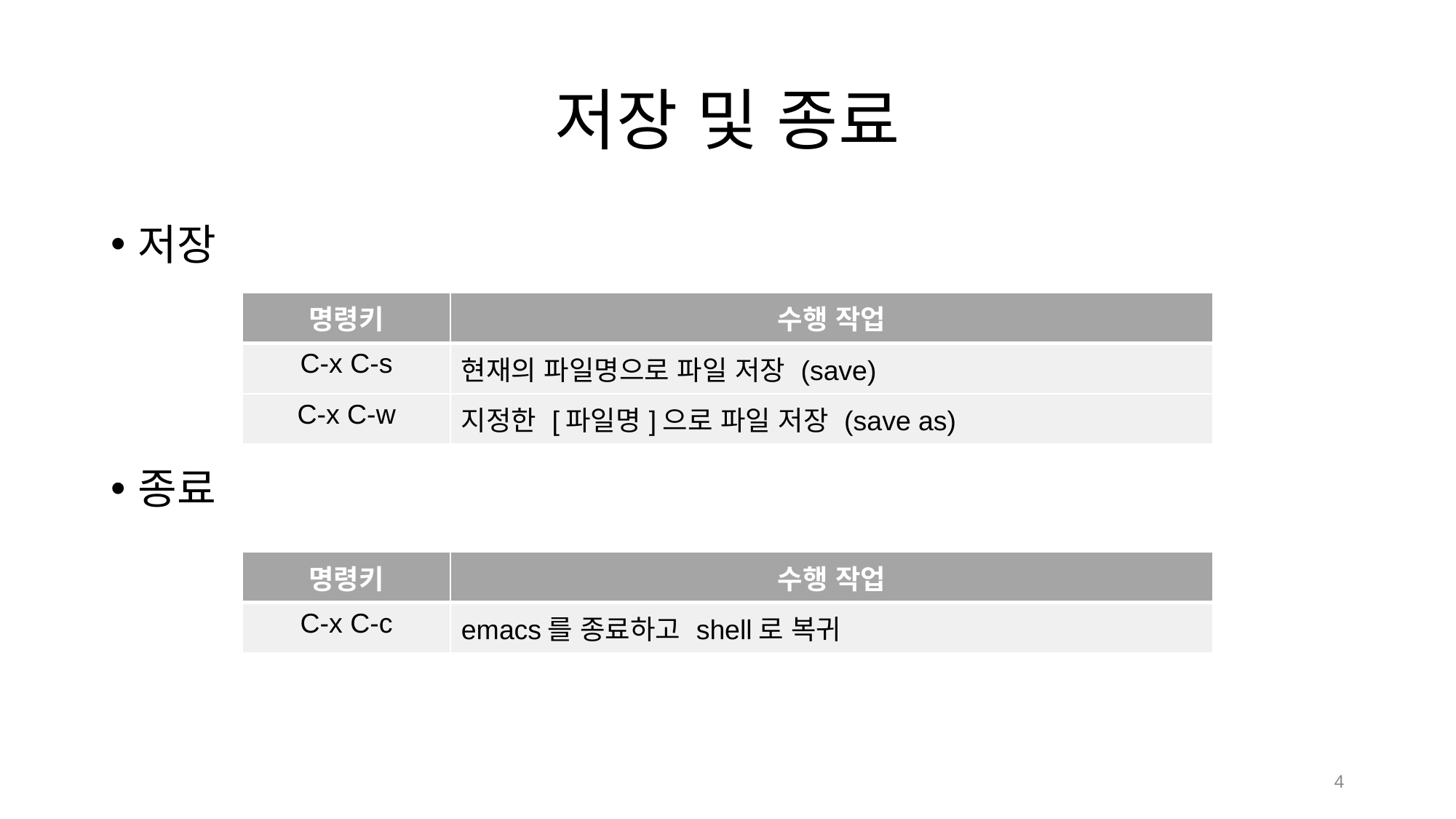

# 저장 및 종료
저장

종료
| 명령키 | 수행 작업 |
| --- | --- |
| C-x C-s | 현재의 파일명으로 파일 저장 (save) |
| C-x C-w | 지정한 [파일명]으로 파일 저장 (save as) |
| 명령키 | 수행 작업 |
| --- | --- |
| C-x C-c | emacs를 종료하고 shell로 복귀 |
4